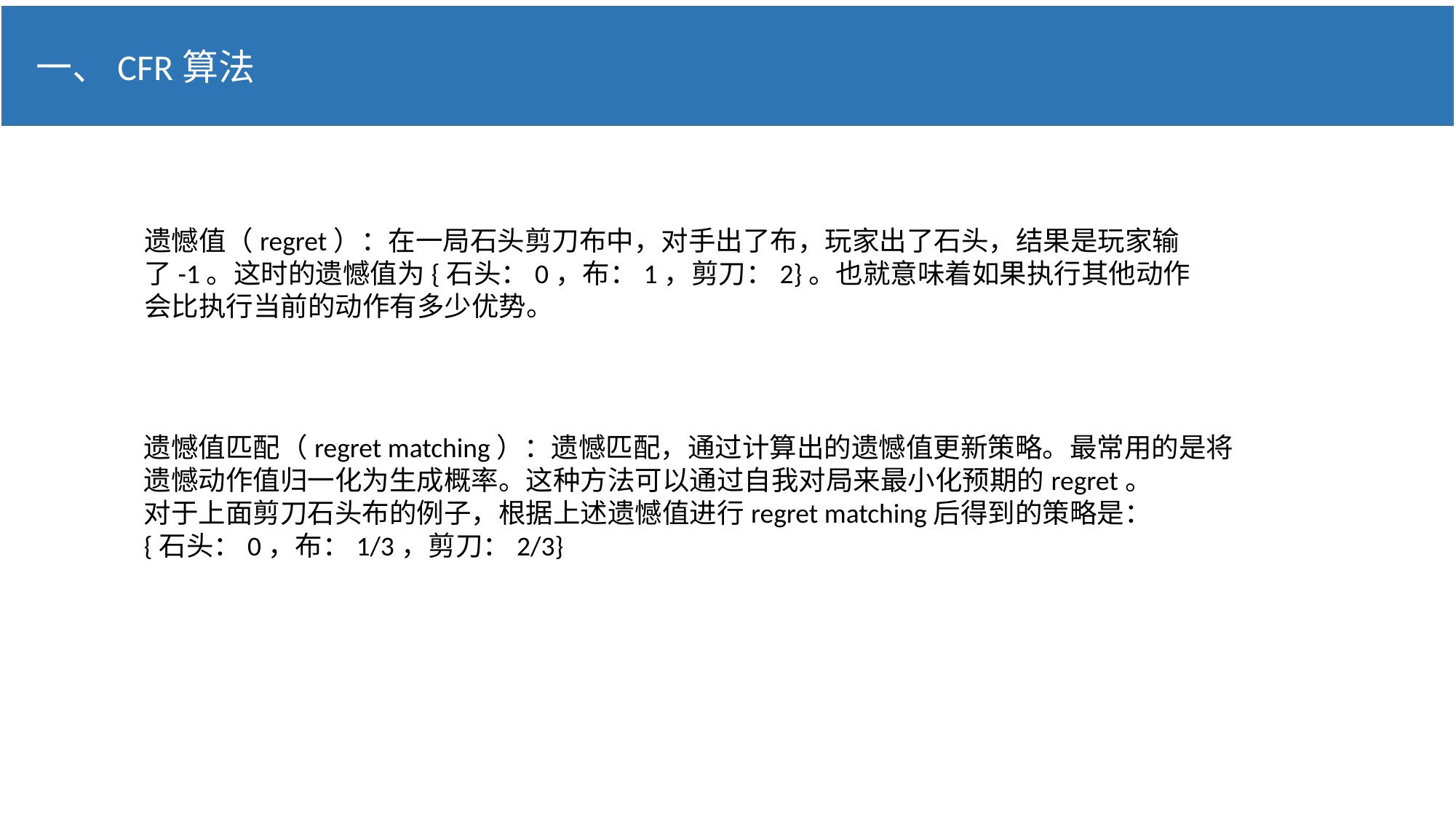

一、CFR算法
遗憾值（regret）：在一局石头剪刀布中，对手出了布，玩家出了石头，结果是玩家输了-1。这时的遗憾值为{石头：0，布：1，剪刀：2}。也就意味着如果执行其他动作会比执行当前的动作有多少优势。

遗憾值匹配（regret matching）：遗憾匹配，通过计算出的遗憾值更新策略。最常用的是将遗憾动作值归一化为生成概率。这种方法可以通过自我对局来最小化预期的regret。
对于上面剪刀石头布的例子，根据上述遗憾值进行regret matching后得到的策略是：
{石头：0，布：1/3，剪刀：2/3}